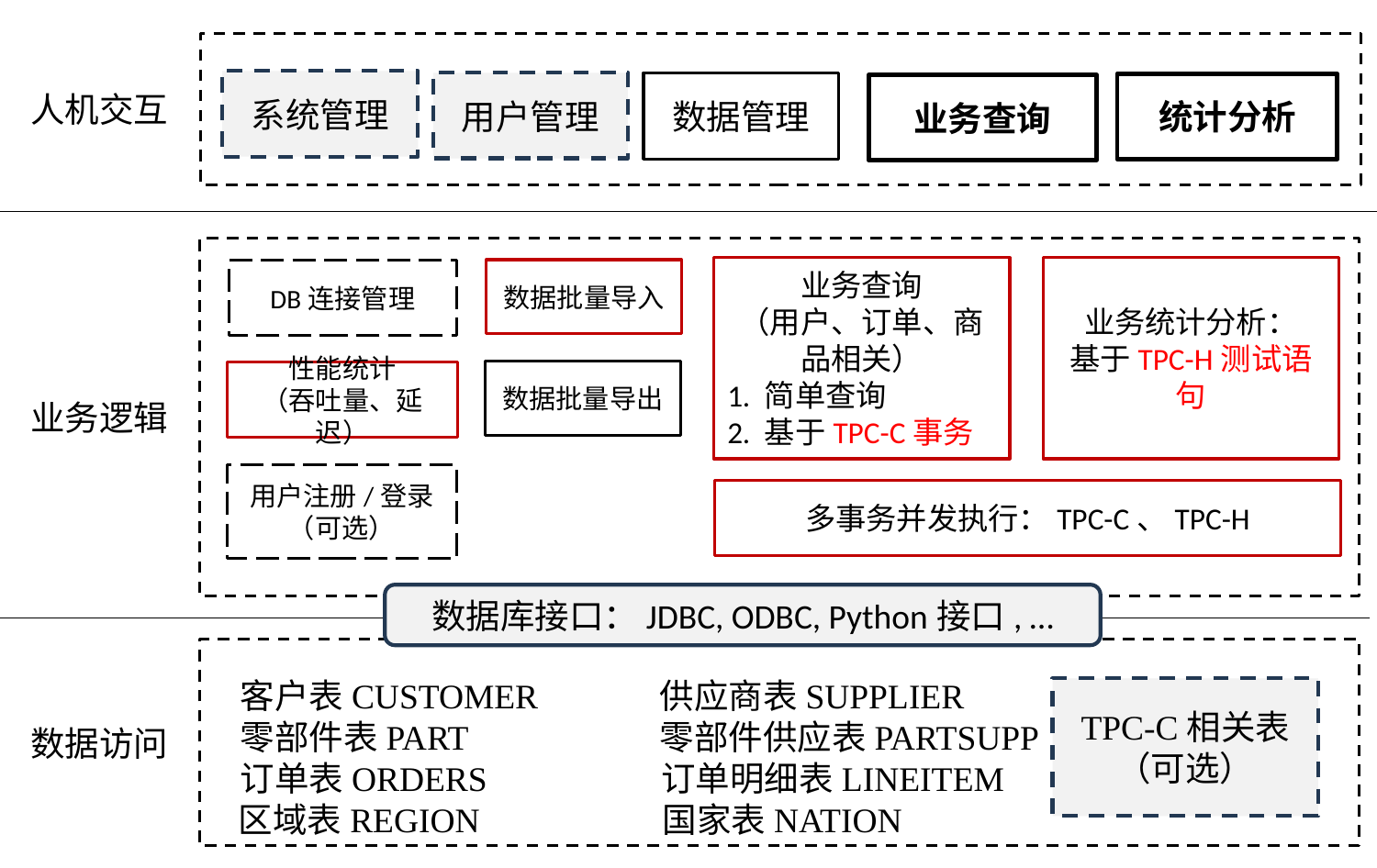

系统管理
用户管理
数据管理
统计分析
业务查询
人机交互

业务查询
（用户、订单、商品相关）
1. 简单查询
2. 基于TPC-C事务
业务统计分析：
基于TPC-H测试语句
数据批量导入
DB连接管理
数据批量导出
性能统计
（吞吐量、延迟）
业务逻辑
用户注册/登录
（可选）
多事务并发执行：TPC-C、TPC-H
数据库接口：JDBC, ODBC, Python接口, …

客户表CUSTOMER             供应商表SUPPLIER
零部件表PART                     零部件供应表PARTSUPP
订单表ORDERS                   订单明细表LINEITEM
TPC-C相关表
（可选）
数据访问
区域表REGION                    国家表NATION